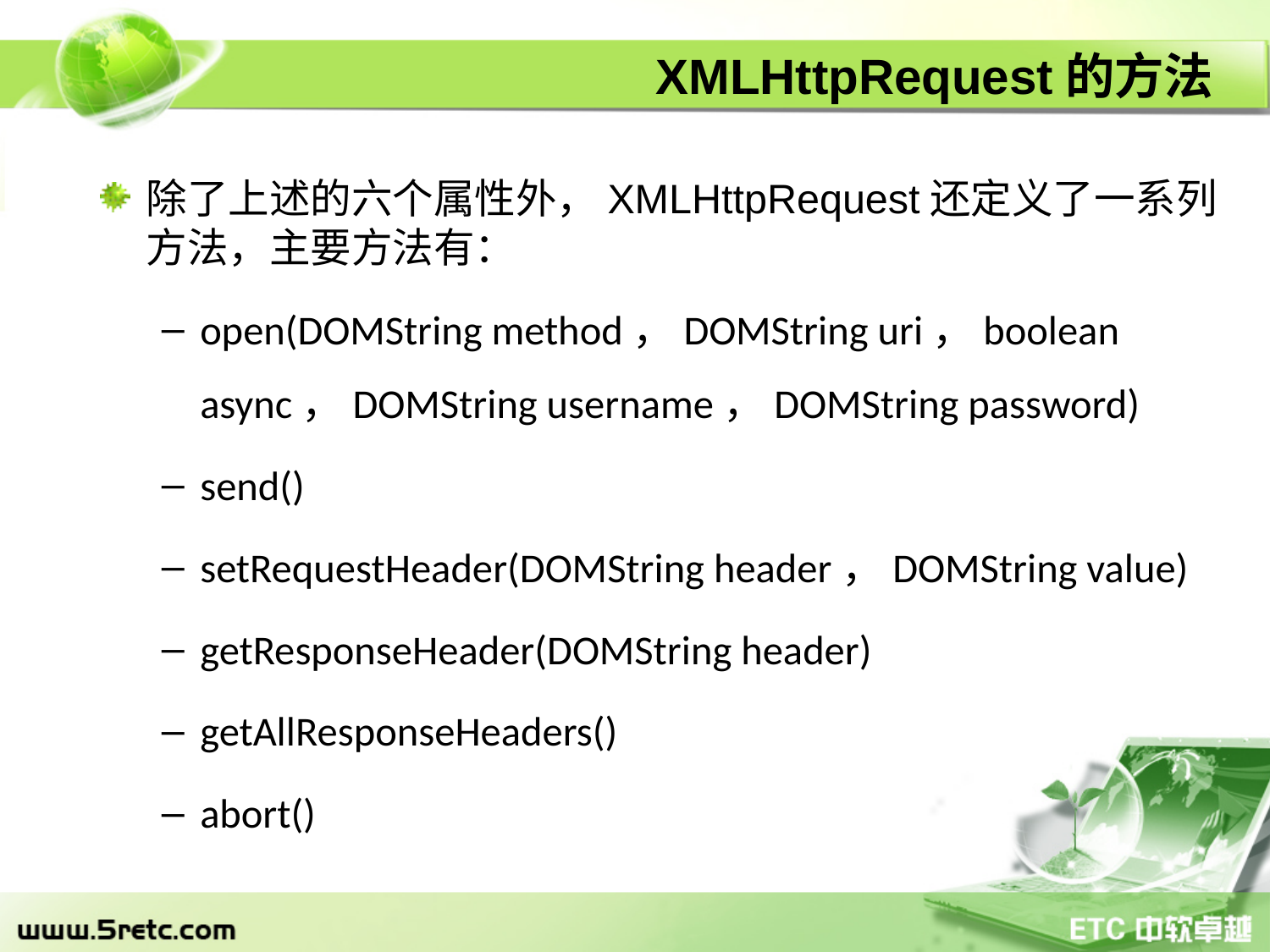

# XMLHttpRequest的方法
除了上述的六个属性外，XMLHttpRequest还定义了一系列方法，主要方法有：
open(DOMString method，DOMString uri，boolean async，DOMString username，DOMString password)
send()
setRequestHeader(DOMString header，DOMString value)
getResponseHeader(DOMString header)
getAllResponseHeaders()
abort()